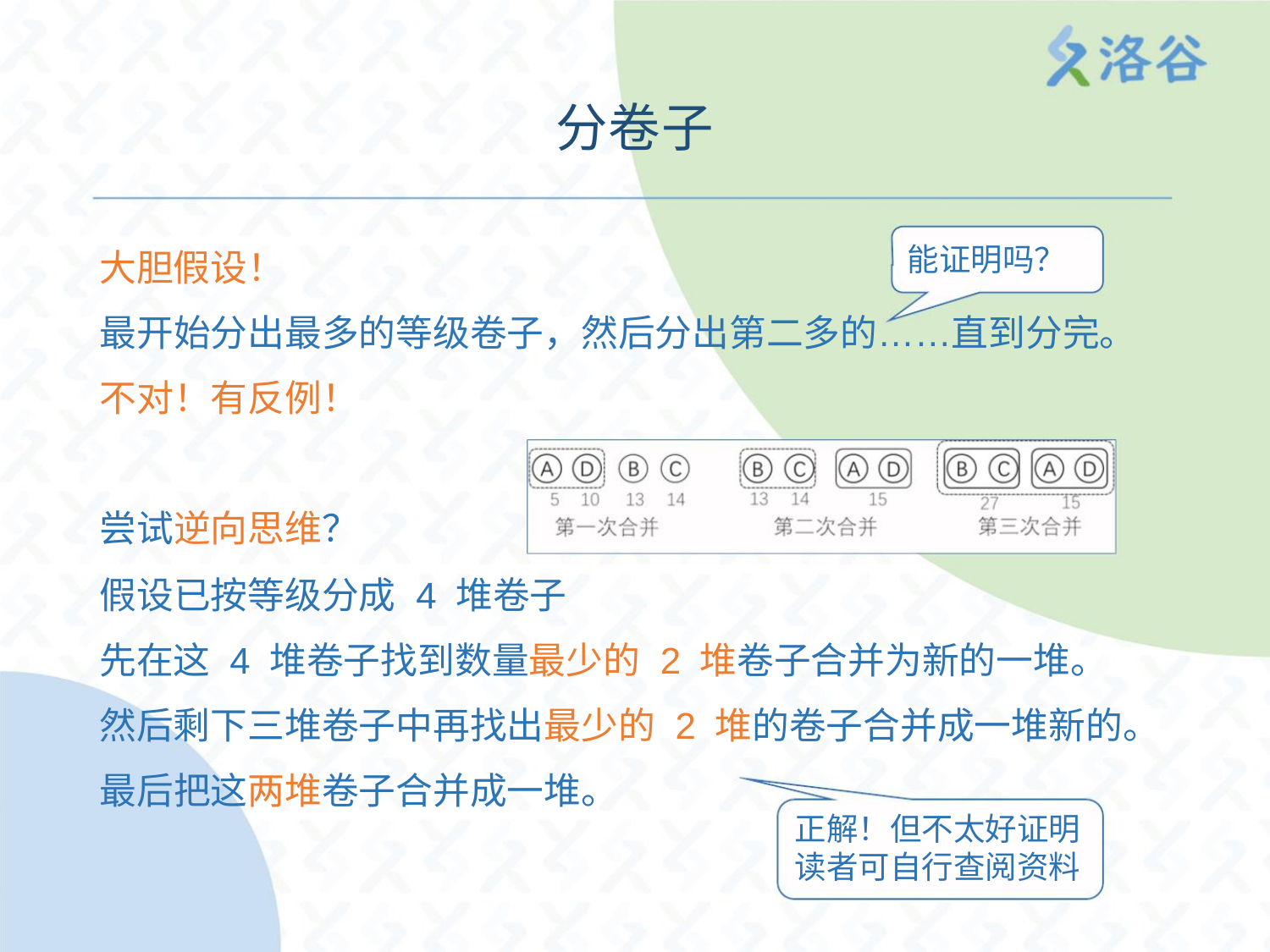

分卷子
能证明吗？
大胆假设！
最开始分出最多的等级卷子，然后分出第二多的……直到分完。
不对！有反例！
尝试逆向思维？
假设已按等级分成 4 堆卷子
先在这 4 堆卷子找到数量最少的 2 堆卷子合并为新的一堆。
然后剩下三堆卷子中再找出最少的 2 堆的卷子合并成一堆新的。
最后把这两堆卷子合并成一堆。
正解！但不太好证明
读者可自行查阅资料